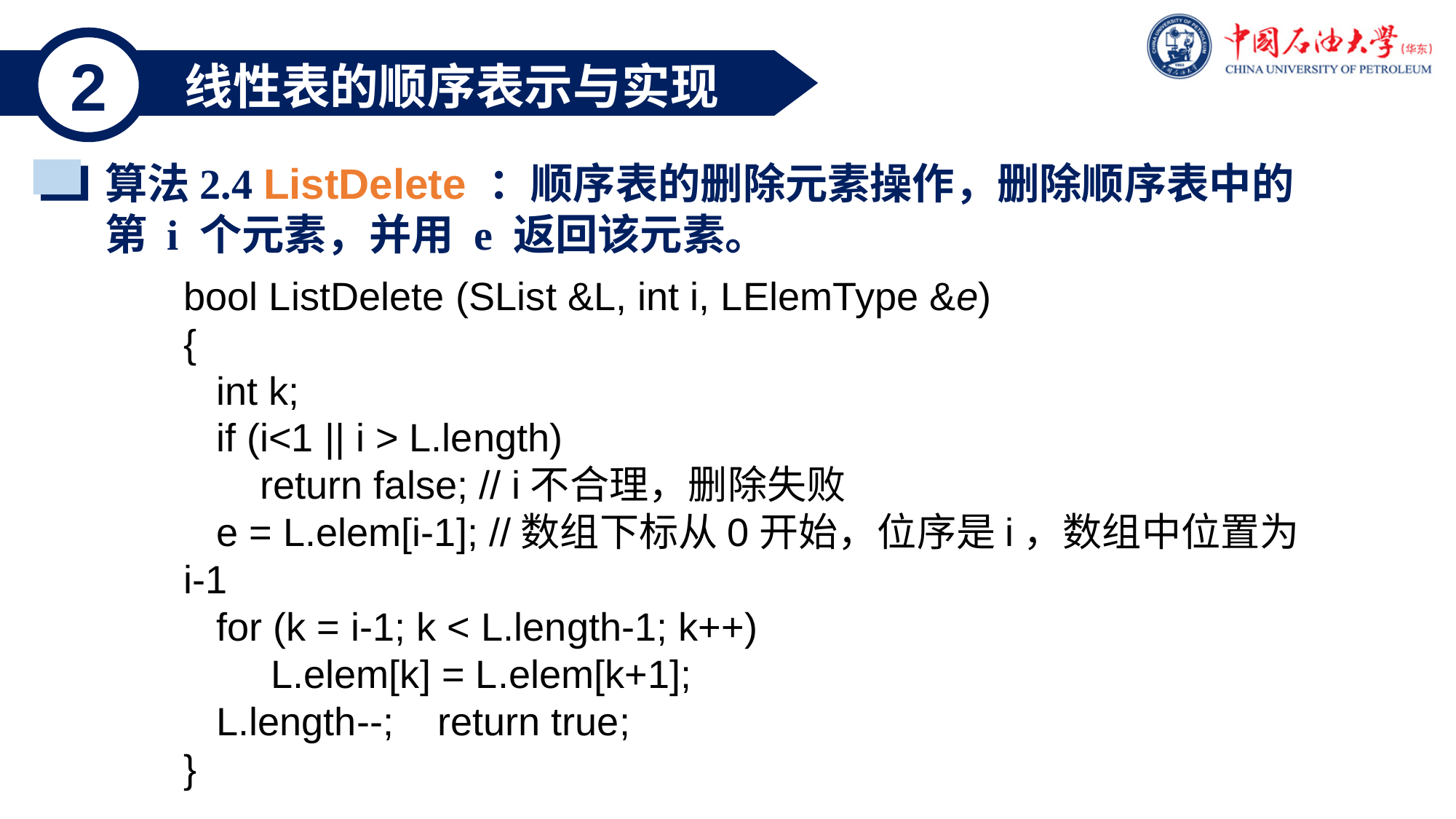

2
 线性表的顺序表示与实现
算法2.4 ListDelete ：顺序表的删除元素操作，删除顺序表中的
第 i 个元素，并用 e 返回该元素。

bool ListDelete (SList &L, int i, LElemType &e)
{
   int k;
   if (i<1 || i > L.length)
       return false; // i不合理，删除失败
   e = L.elem[i-1]; //数组下标从0开始，位序是i，数组中位置为i-1
   for (k = i-1; k < L.length-1; k++)
        L.elem[k] = L.elem[k+1];
   L.length--;    return true;
}